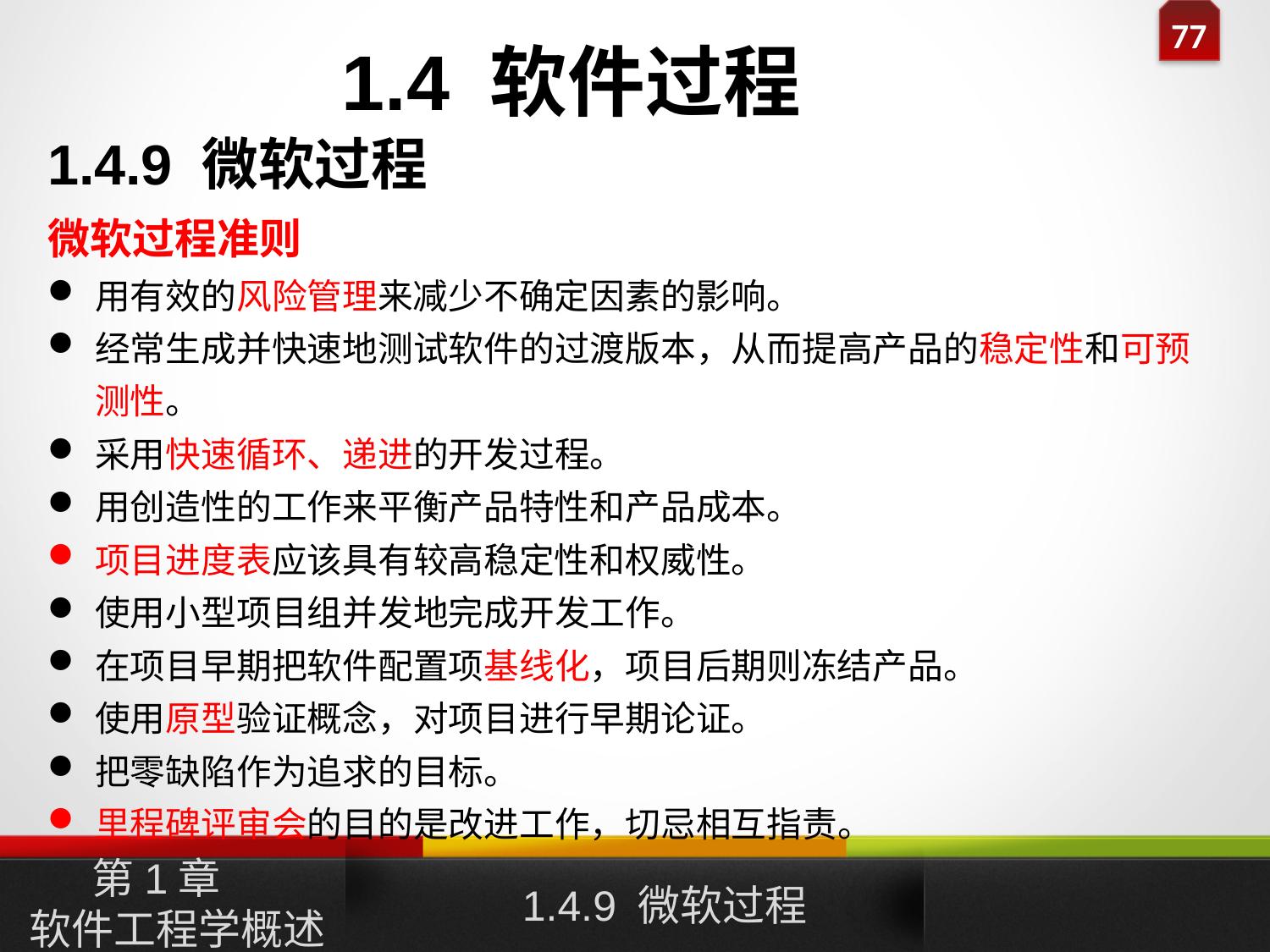

1.4 软件过程
1.4.9 微软过程
微软过程准则
用有效的风险管理来减少不确定因素的影响。
经常生成并快速地测试软件的过渡版本，从而提高产品的稳定性和可预测性。
采用快速循环、递进的开发过程。
用创造性的工作来平衡产品特性和产品成本。
项目进度表应该具有较高稳定性和权威性。
使用小型项目组并发地完成开发工作。
在项目早期把软件配置项基线化，项目后期则冻结产品。
使用原型验证概念，对项目进行早期论证。
把零缺陷作为追求的目标。
里程碑评审会的目的是改进工作，切忌相互指责。
1.4.9 微软过程